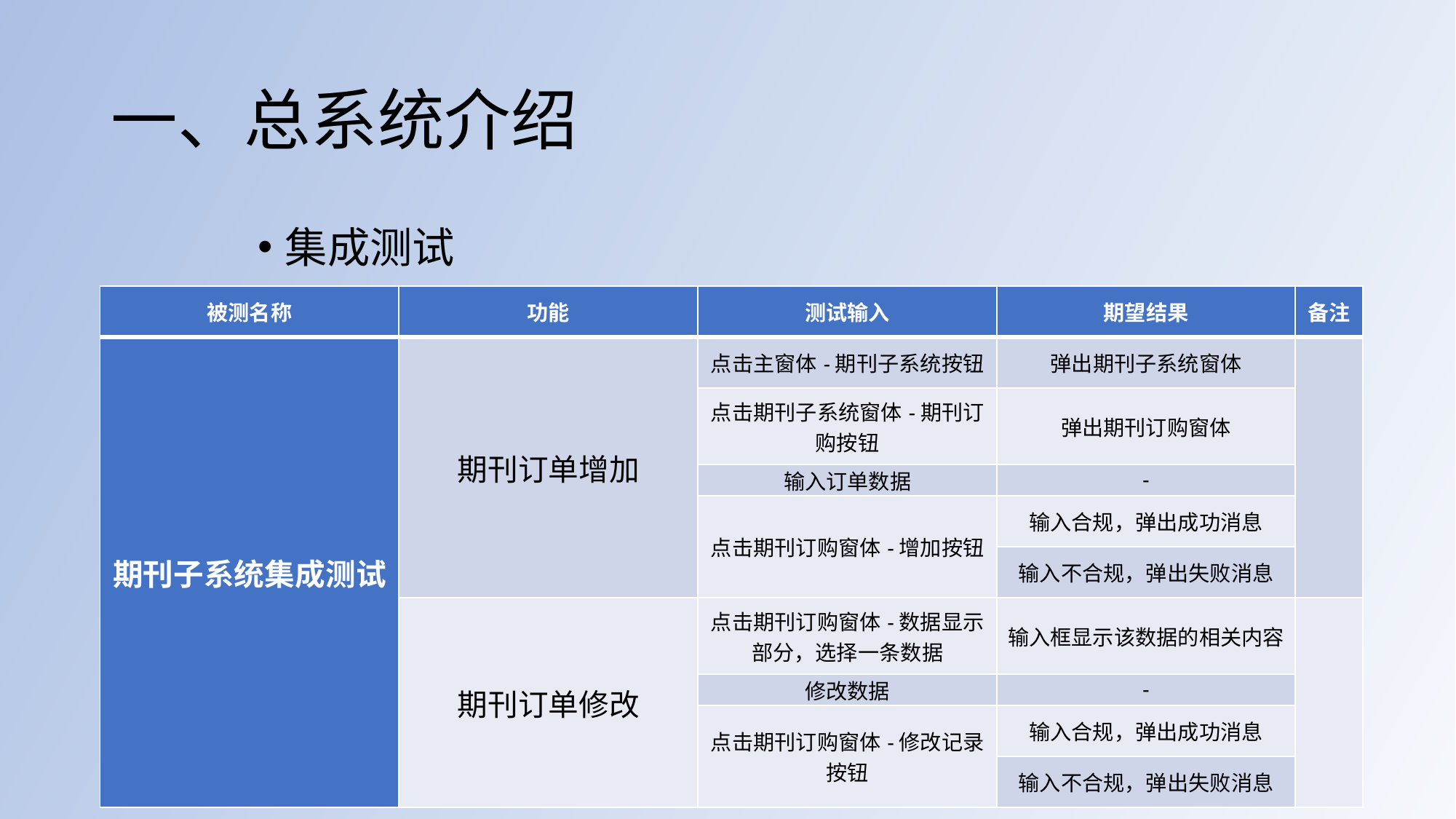

# 一、总系统介绍
集成测试
| 被测名称 | 功能 | 测试输入 | 期望结果 | 备注 |
| --- | --- | --- | --- | --- |
| 期刊子系统集成测试 | 期刊订单增加 | 点击主窗体-期刊子系统按钮 | 弹出期刊子系统窗体 |  |
|  |  | 点击期刊子系统窗体-期刊订购按钮 | 弹出期刊订购窗体 |  |
|  |  | 输入订单数据 | - |  |
|  |  | 点击期刊订购窗体-增加按钮 | 输入合规，弹出成功消息 |  |
|  |  |  | 输入不合规，弹出失败消息 |  |
|  | 期刊订单修改 | 点击期刊订购窗体-数据显示部分，选择一条数据 | 输入框显示该数据的相关内容 |  |
|  |  | 修改数据 | - |  |
|  |  | 点击期刊订购窗体-修改记录按钮 | 输入合规，弹出成功消息 |  |
|  |  |  | 输入不合规，弹出失败消息 |  |